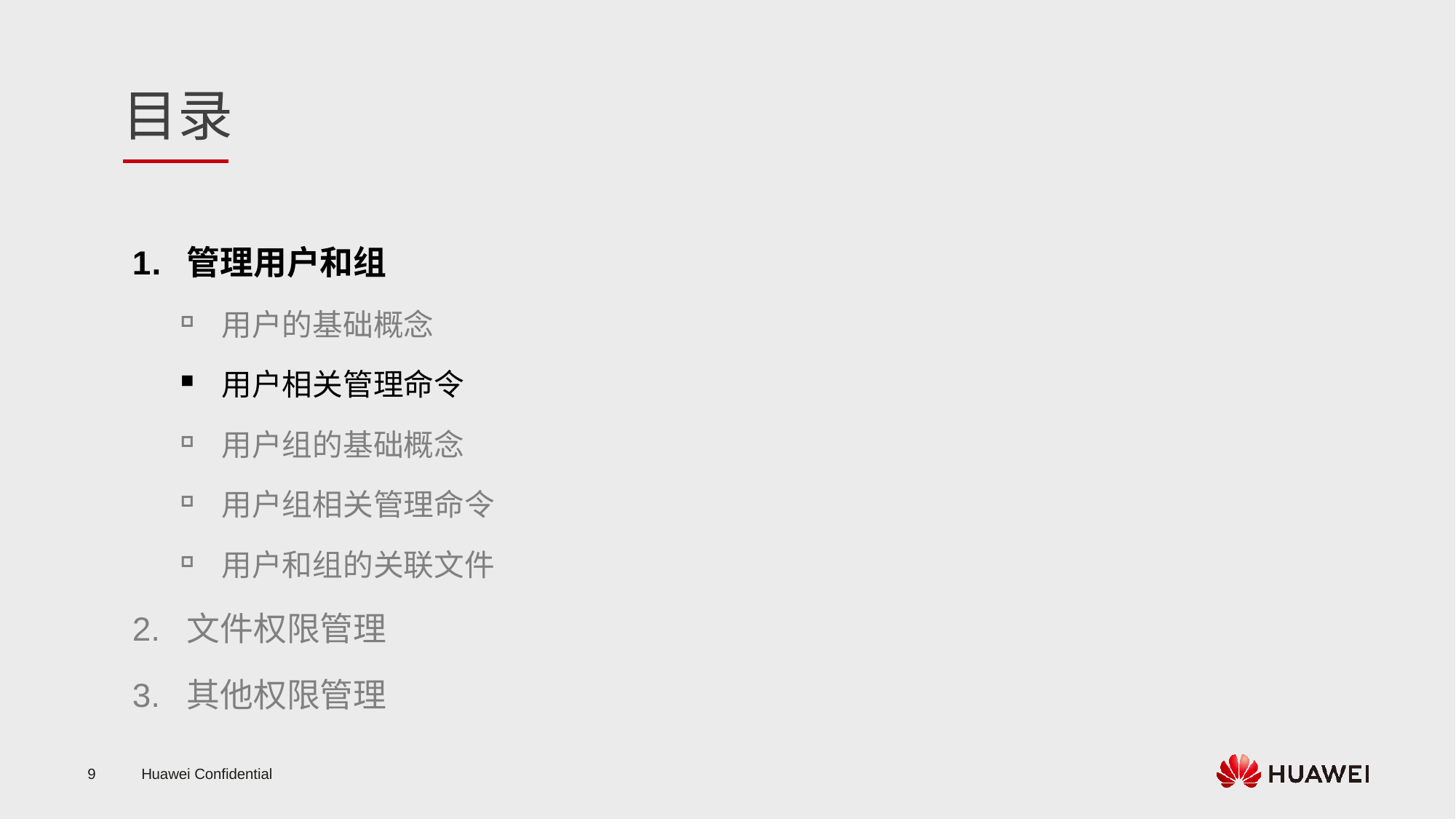

管理用户和组
用户的基础概念
用户相关管理命令
用户组的基础概念
用户组相关管理命令
用户和组的关联文件
文件权限管理
其他权限管理